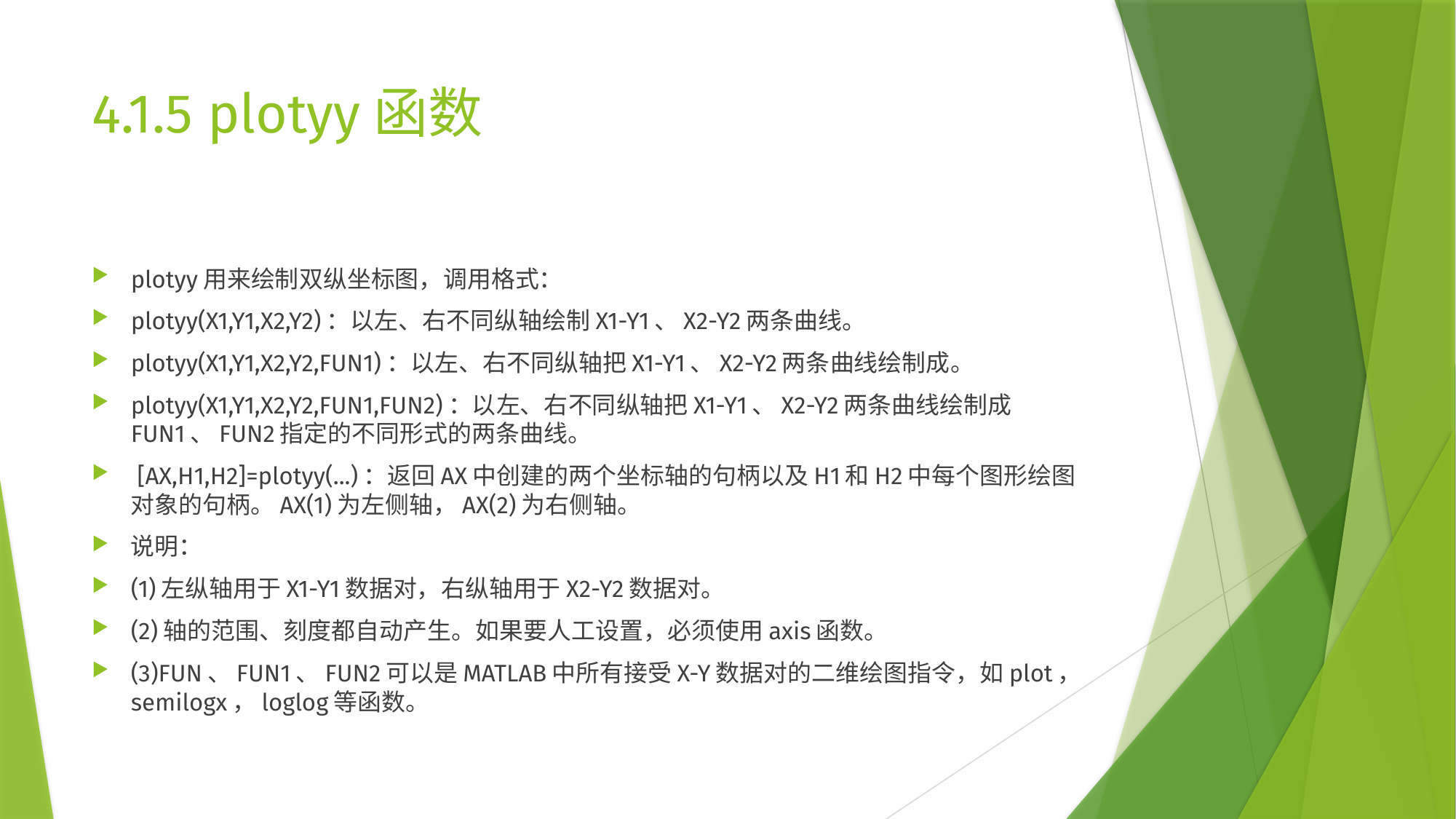

# 4.1.5 plotyy函数
plotyy用来绘制双纵坐标图，调用格式：
plotyy(X1,Y1,X2,Y2)：以左、右不同纵轴绘制X1-Y1、X2-Y2两条曲线。
plotyy(X1,Y1,X2,Y2,FUN1)：以左、右不同纵轴把X1-Y1、X2-Y2两条曲线绘制成。
plotyy(X1,Y1,X2,Y2,FUN1,FUN2)：以左、右不同纵轴把X1-Y1、X2-Y2两条曲线绘制成FUN1、FUN2指定的不同形式的两条曲线。
 [AX,H1,H2]=plotyy(...)：返回AX中创建的两个坐标轴的句柄以及H1和H2中每个图形绘图对象的句柄。AX(1)为左侧轴，AX(2)为右侧轴。
说明：
(1)左纵轴用于X1-Y1数据对，右纵轴用于X2-Y2数据对。
(2)轴的范围、刻度都自动产生。如果要人工设置，必须使用axis函数。
(3)FUN、FUN1、FUN2可以是MATLAB中所有接受X-Y数据对的二维绘图指令，如plot，semilogx，loglog等函数。